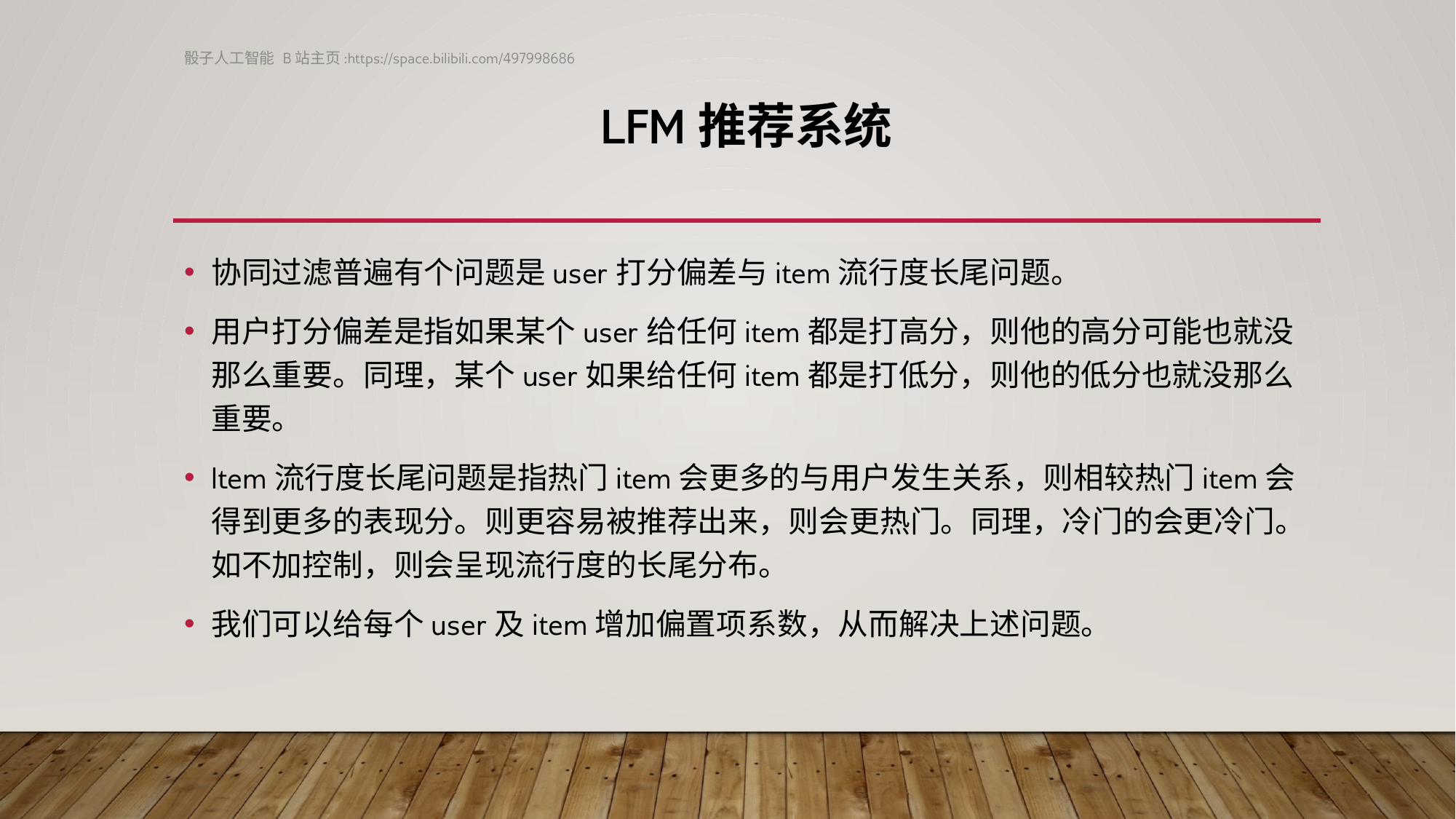

骰子人工智能 B站主页:https://space.bilibili.com/497998686
# LFM推荐系统
协同过滤普遍有个问题是user打分偏差与item流行度长尾问题。
用户打分偏差是指如果某个user给任何item都是打高分，则他的高分可能也就没那么重要。同理，某个user如果给任何item都是打低分，则他的低分也就没那么重要。
Item流行度长尾问题是指热门item会更多的与用户发生关系，则相较热门item会得到更多的表现分。则更容易被推荐出来，则会更热门。同理，冷门的会更冷门。如不加控制，则会呈现流行度的长尾分布。
我们可以给每个user及item增加偏置项系数，从而解决上述问题。